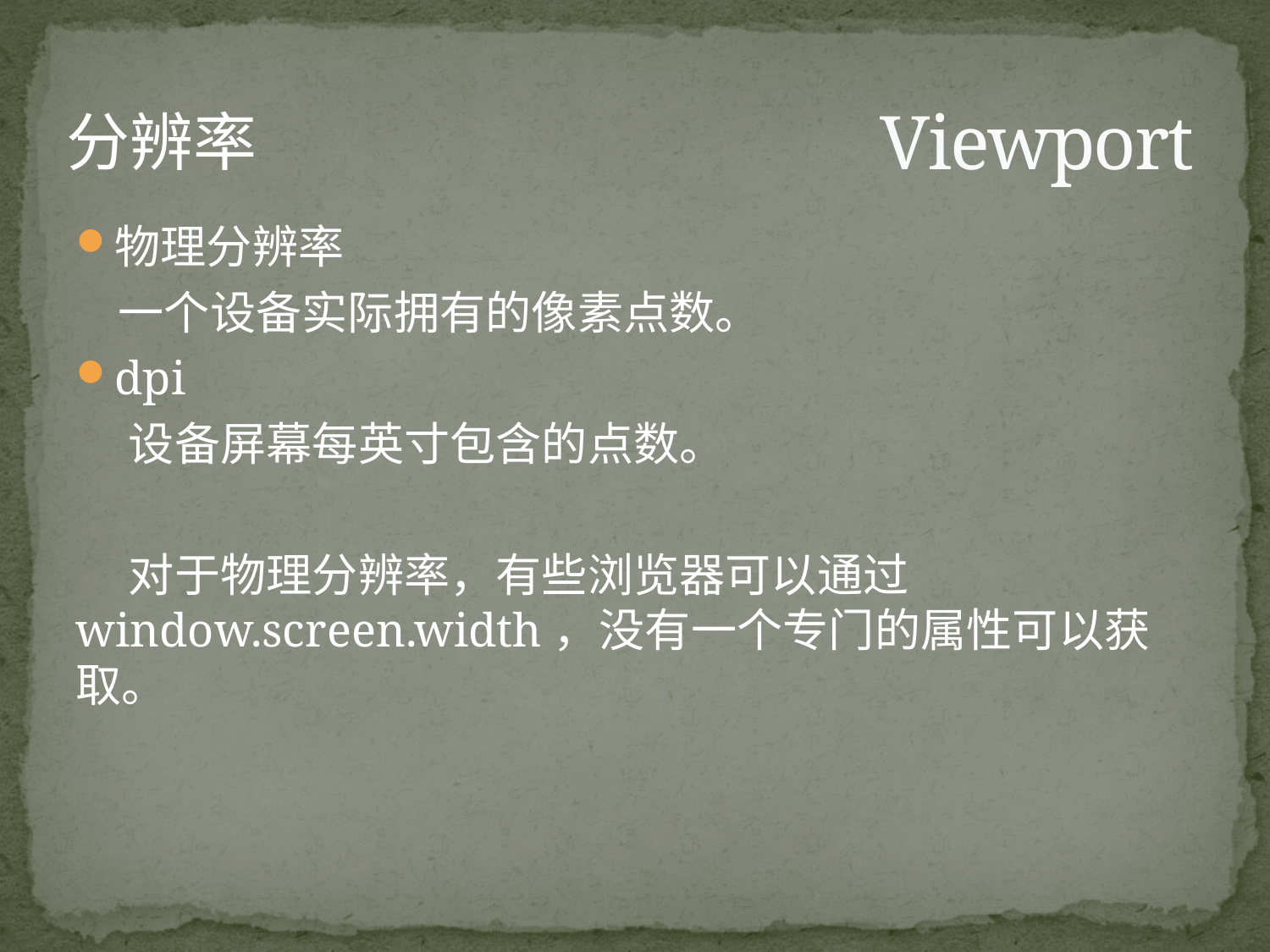

# Viewport
分辨率
物理分辨率
   一个设备实际拥有的像素点数。
dpi
    设备屏幕每英寸包含的点数。

    对于物理分辨率，有些浏览器可以通过window.screen.width，没有一个专门的属性可以获取。